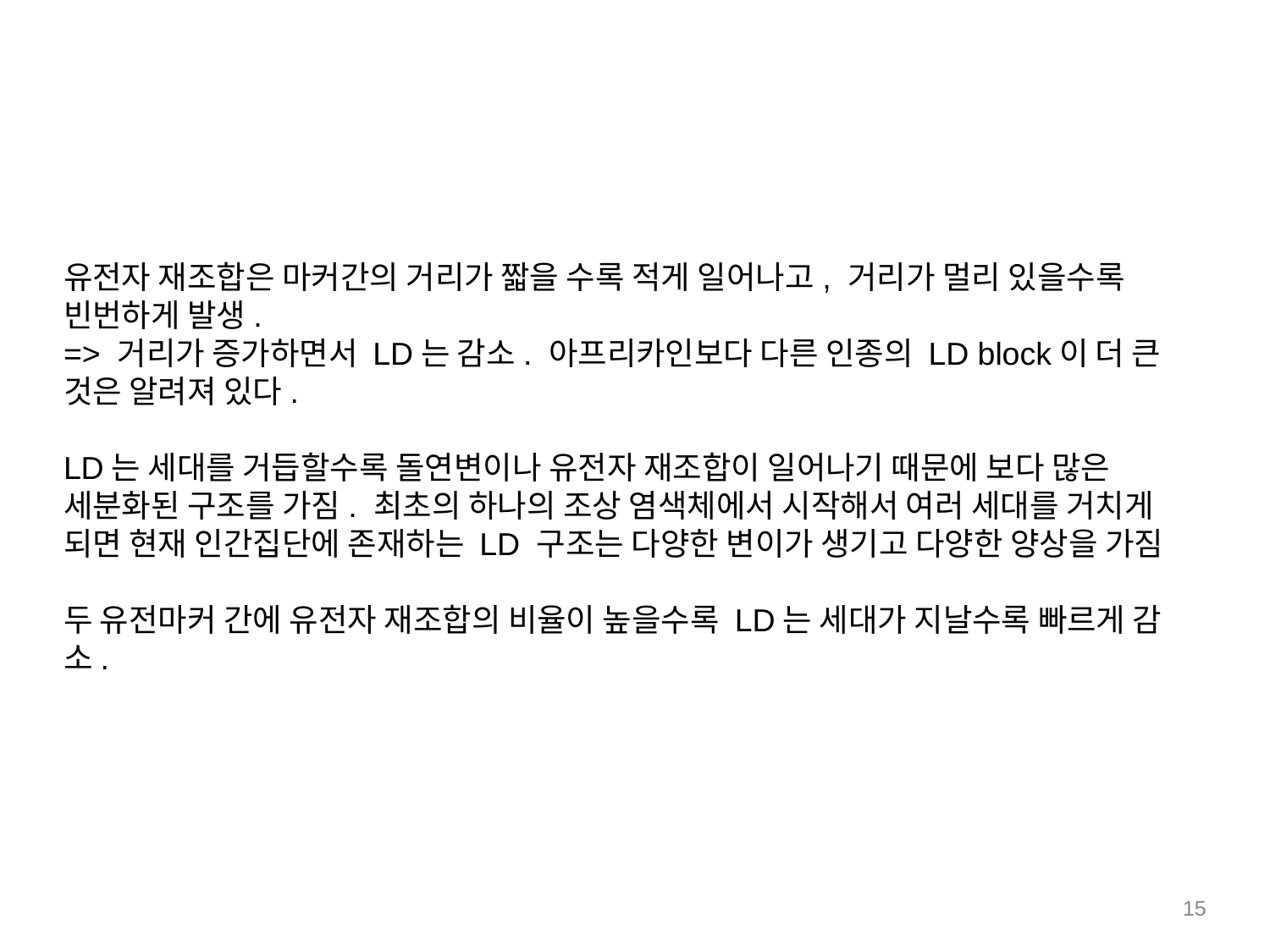

#
유전자 재조합은 마커간의 거리가 짧을 수록 적게 일어나고, 거리가 멀리 있을수록 빈번하게 발생.
=> 거리가 증가하면서 LD는 감소. 아프리카인보다 다른 인종의 LD block이 더 큰 것은 알려져 있다.

LD는 세대를 거듭할수록 돌연변이나 유전자 재조합이 일어나기 때문에 보다 많은 세분화된 구조를 가짐. 최초의 하나의 조상 염색체에서 시작해서 여러 세대를 거치게 되면 현재 인간집단에 존재하는 LD 구조는 다양한 변이가 생기고 다양한 양상을 가짐

두 유전마커 간에 유전자 재조합의 비율이 높을수록 LD는 세대가 지날수록 빠르게 감소.

15